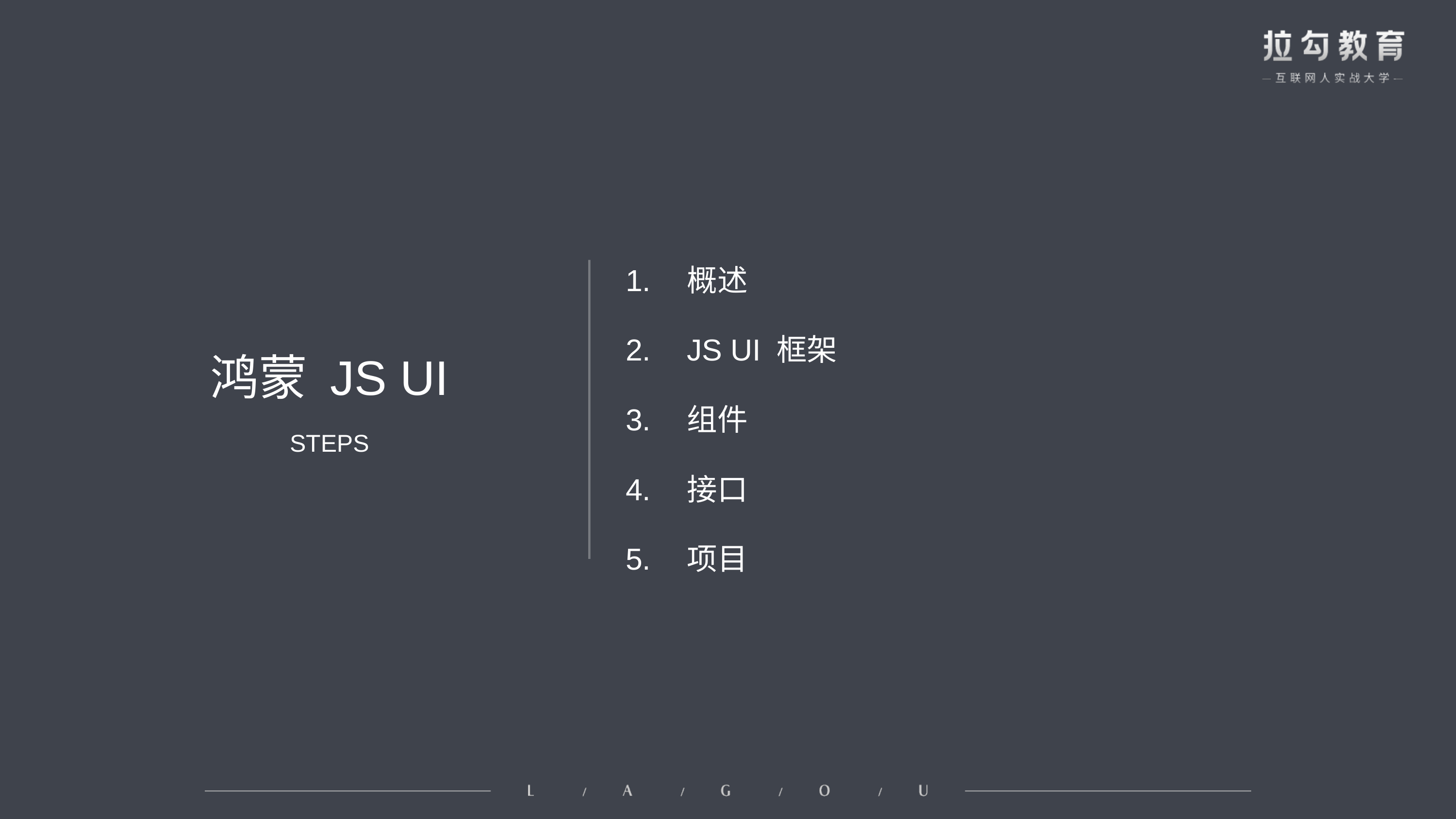

# 鸿蒙 JS UI
概述
JS UI 框架
组件
接口
项目
STEPS